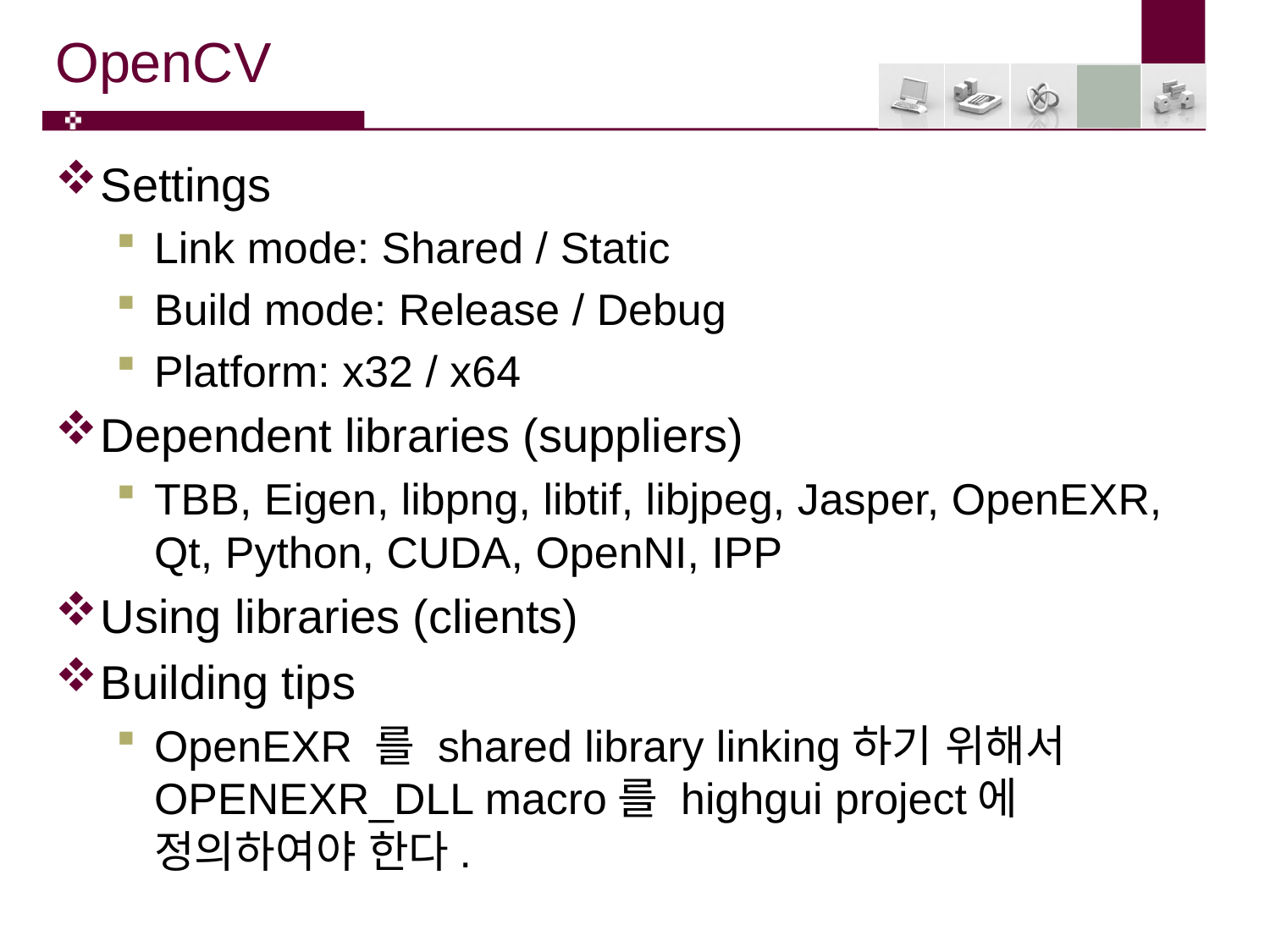

# OpenCV
Settings
Link mode: Shared / Static
Build mode: Release / Debug
Platform: x32 / x64
Dependent libraries (suppliers)
TBB, Eigen, libpng, libtif, libjpeg, Jasper, OpenEXR, Qt, Python, CUDA, OpenNI, IPP
Using libraries (clients)
Building tips
OpenEXR 를 shared library linking하기 위해서 OPENEXR_DLL macro를 highgui project에 정의하여야 한다.